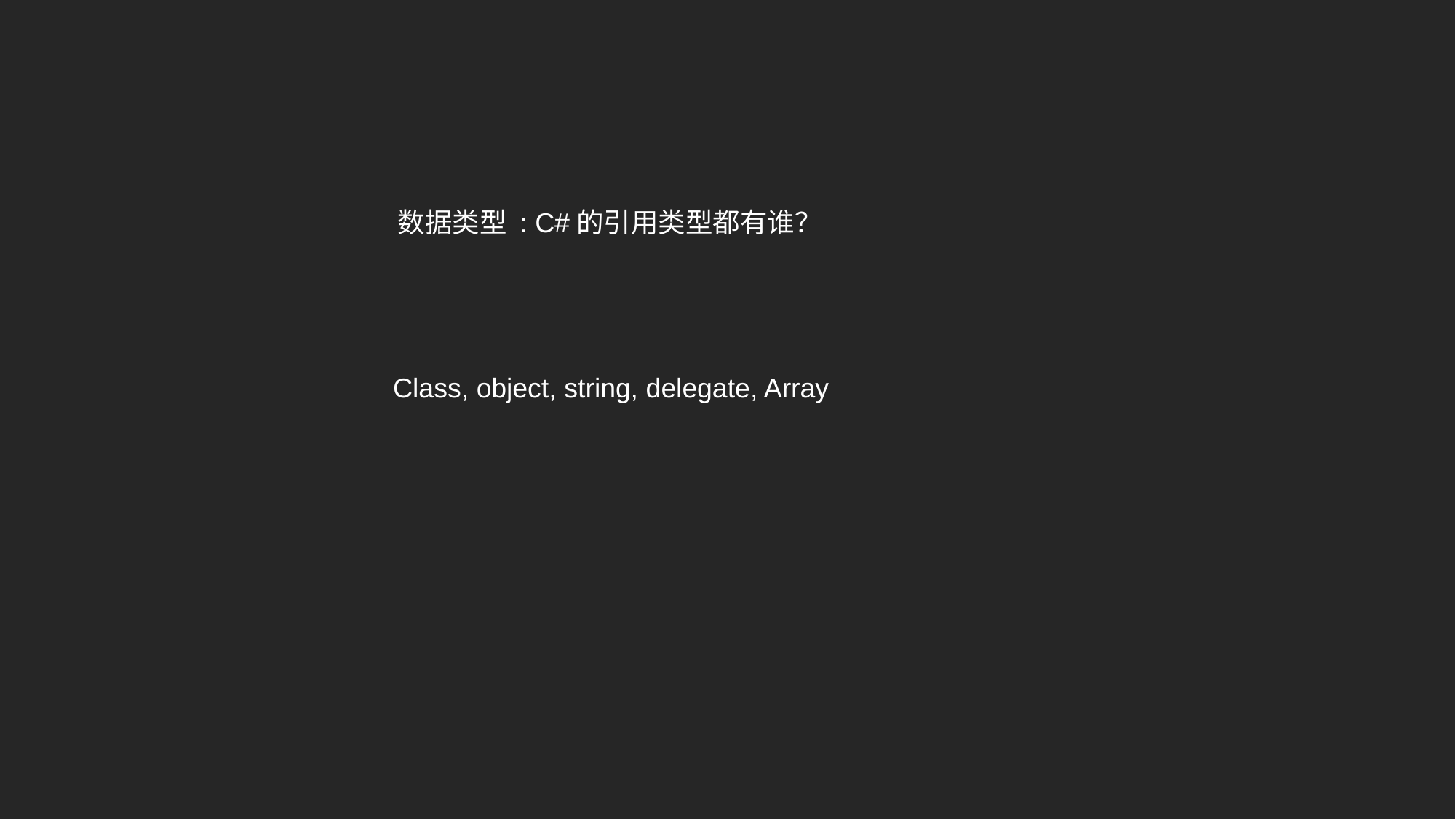

数据类型 : C#的引用类型都有谁？
Class, object, string, delegate, Array